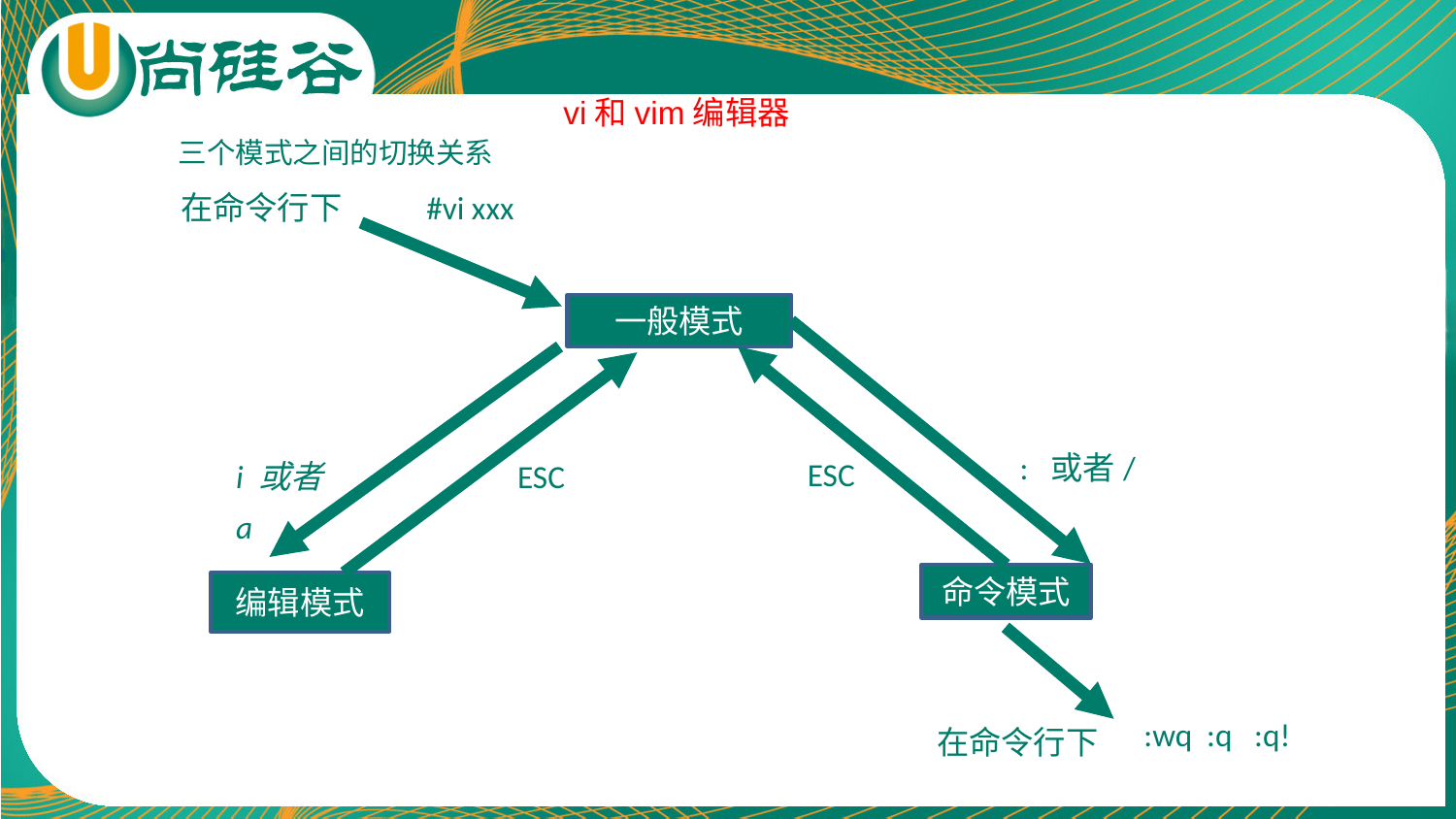

vi和vim编辑器
三个模式之间的切换关系
在命令行下
#vi xxx
一般模式
:  或者/
ESC
i 或者a
ESC
命令模式
编辑模式
:wq  :q   :q!
在命令行下